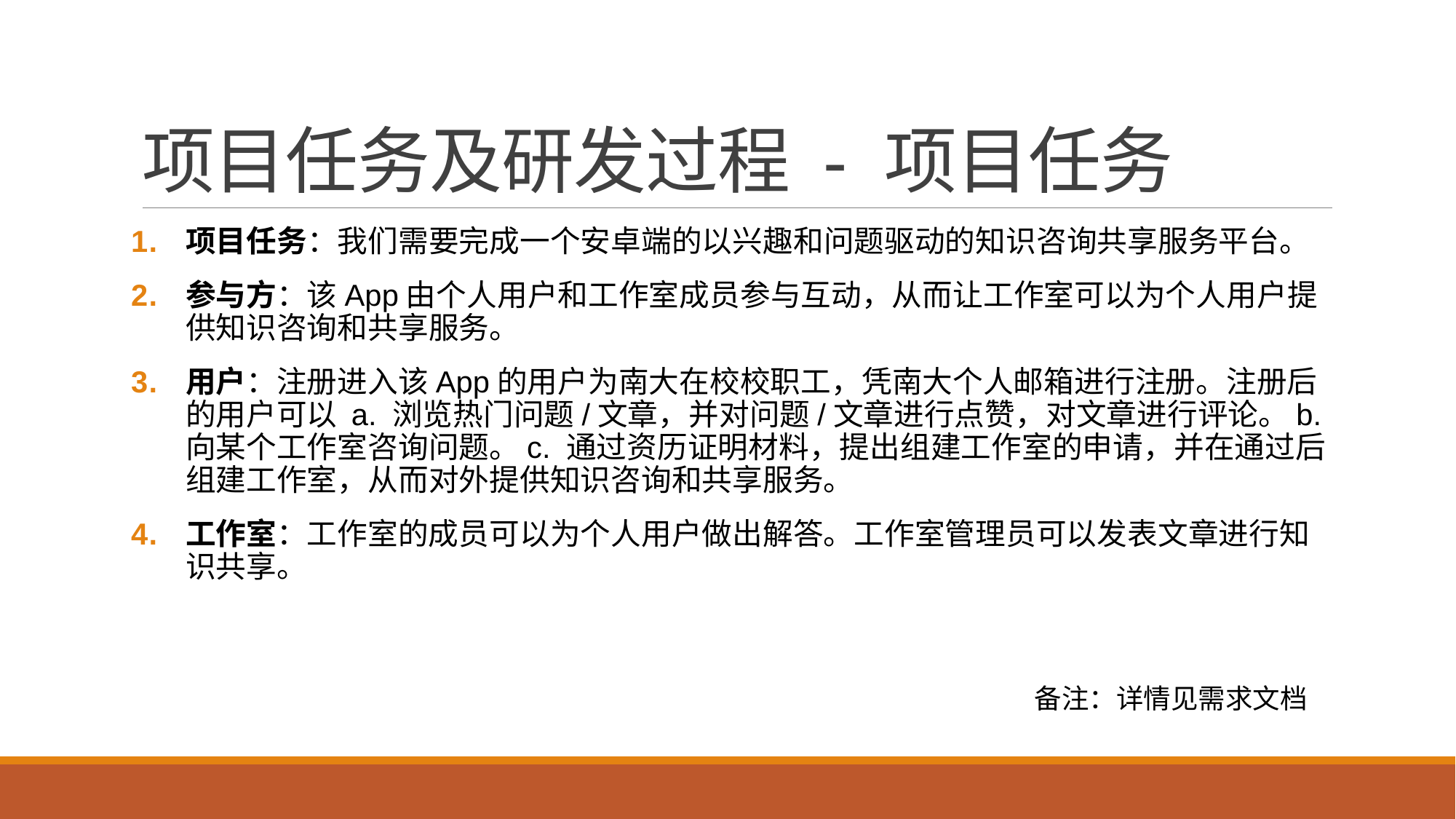

# 项目任务及研发过程 - 项目任务
项目任务：我们需要完成一个安卓端的以兴趣和问题驱动的知识咨询共享服务平台。
参与方：该App由个人用户和工作室成员参与互动，从而让工作室可以为个人用户提供知识咨询和共享服务。
用户：注册进入该App的用户为南大在校校职工，凭南大个人邮箱进行注册。注册后的用户可以 a. 浏览热门问题/文章，并对问题/文章进行点赞，对文章进行评论。b. 向某个工作室咨询问题。c. 通过资历证明材料，提出组建工作室的申请，并在通过后组建工作室，从而对外提供知识咨询和共享服务。
工作室：工作室的成员可以为个人用户做出解答。工作室管理员可以发表文章进行知识共享。
备注：详情见需求文档